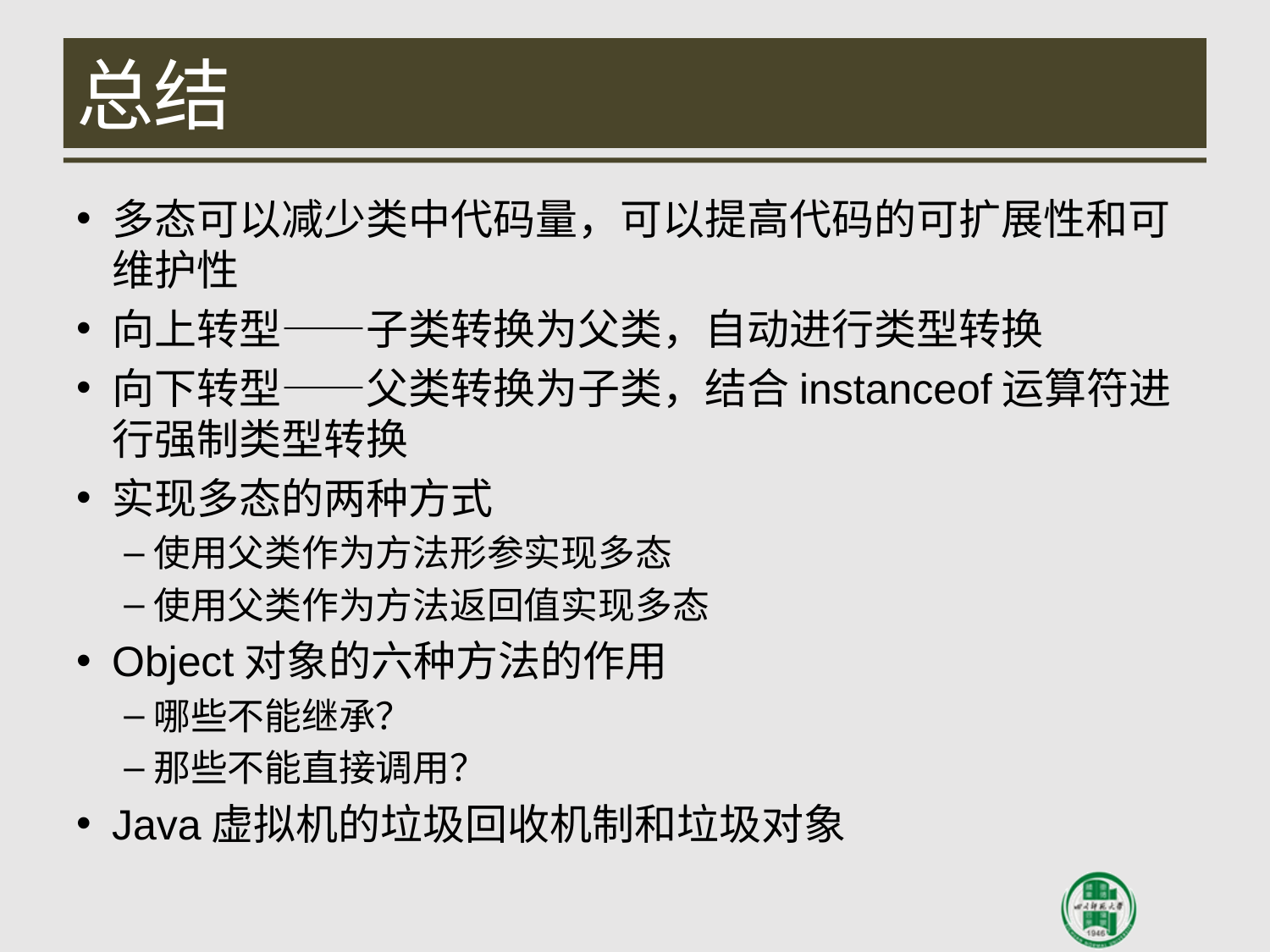

# 总结
多态可以减少类中代码量，可以提高代码的可扩展性和可维护性
向上转型——子类转换为父类，自动进行类型转换
向下转型——父类转换为子类，结合instanceof运算符进行强制类型转换
实现多态的两种方式
使用父类作为方法形参实现多态
使用父类作为方法返回值实现多态
Object对象的六种方法的作用
哪些不能继承？
那些不能直接调用？
Java虚拟机的垃圾回收机制和垃圾对象